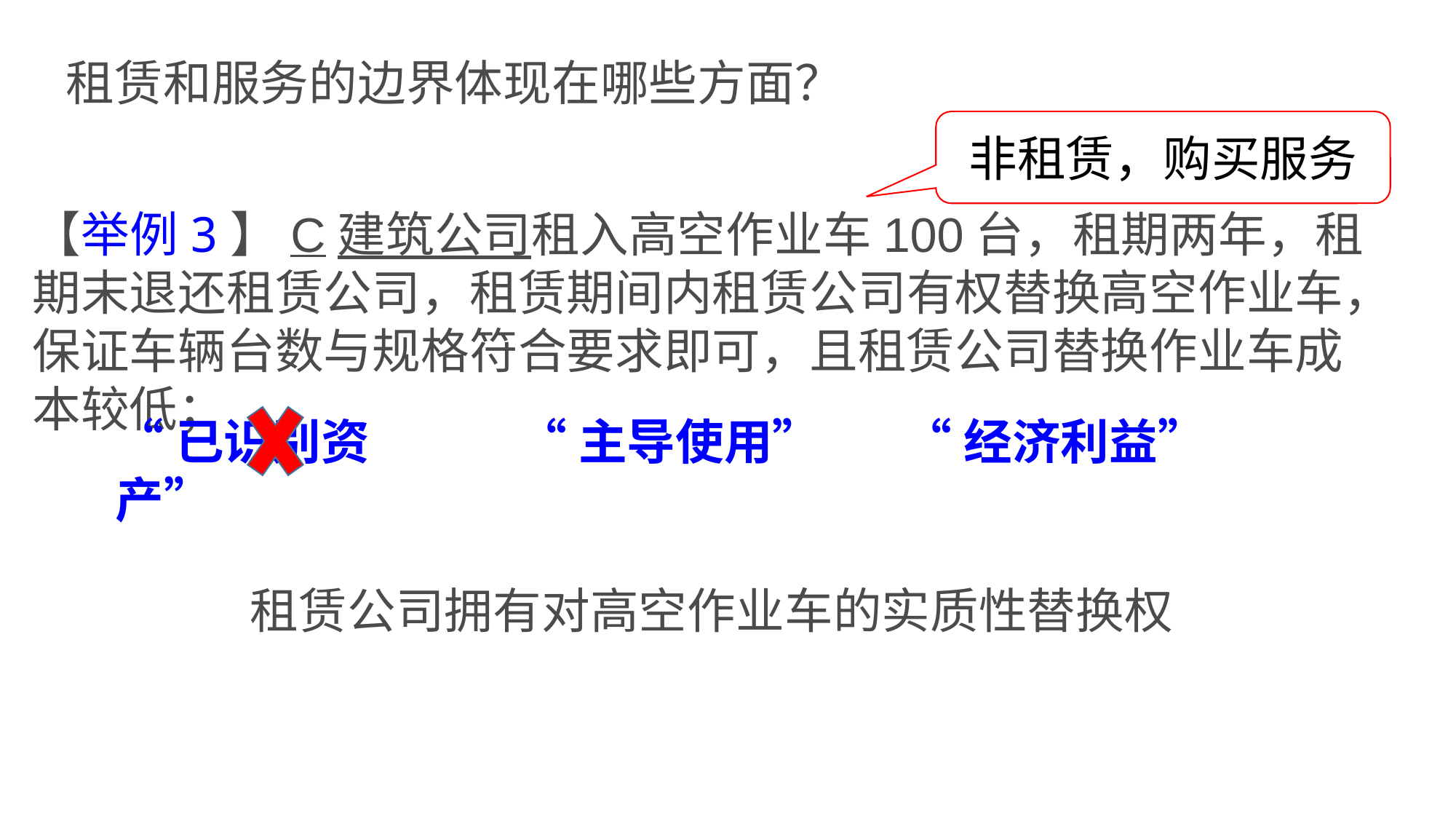

租赁和服务的边界体现在哪些方面？
非租赁，购买服务
【举例3】C建筑公司租入高空作业车100台，租期两年，租期末退还租赁公司，租赁期间内租赁公司有权替换高空作业车，保证车辆台数与规格符合要求即可，且租赁公司替换作业车成本较低；

“已识别资产”
“主导使用”
“经济利益”
租赁公司拥有对高空作业车的实质性替换权